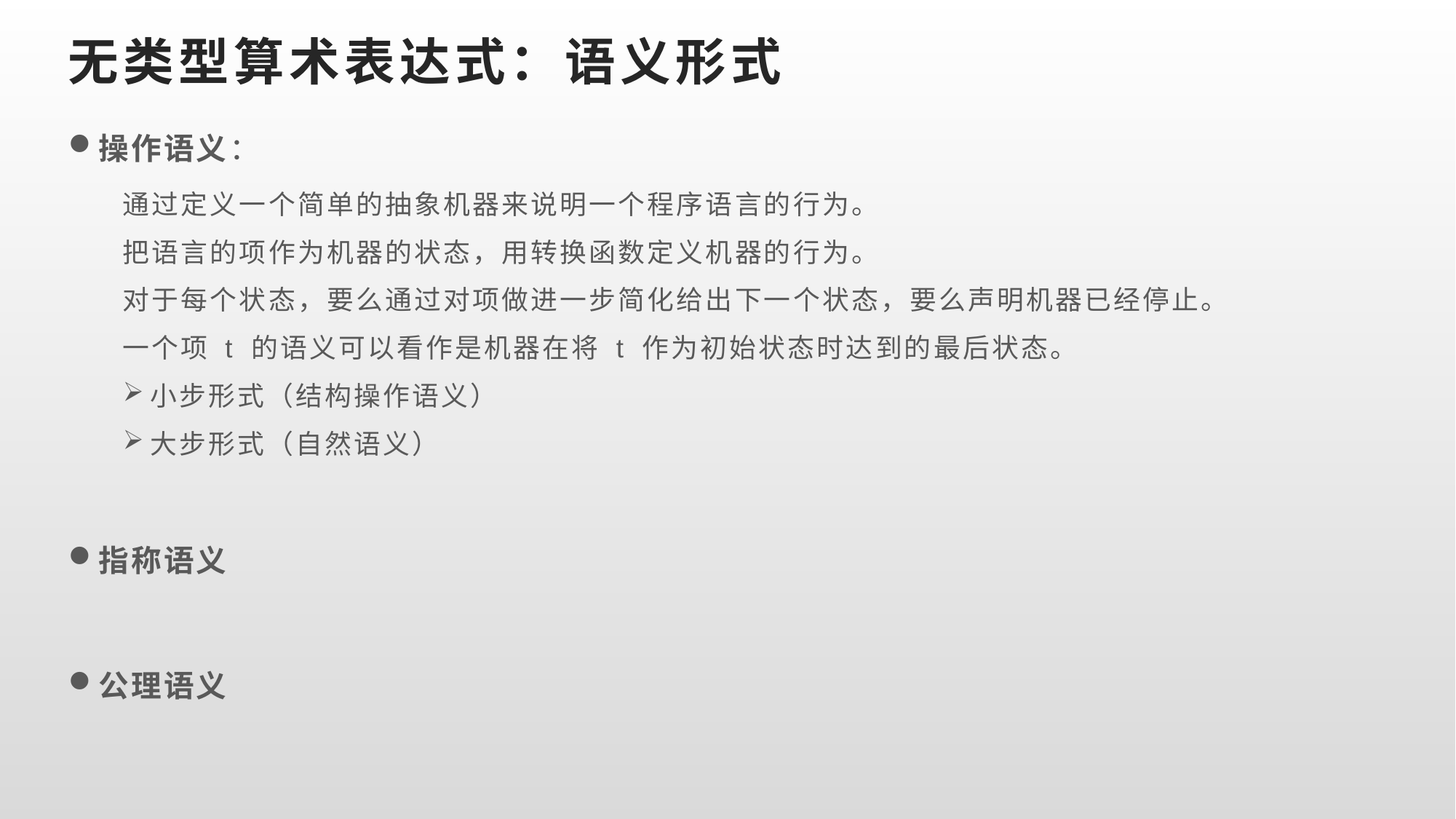

# 无类型算术表达式：语义形式
操作语义：
通过定义一个简单的抽象机器来说明一个程序语言的行为。
把语言的项作为机器的状态，用转换函数定义机器的行为。
对于每个状态，要么通过对项做进一步简化给出下一个状态，要么声明机器已经停止。
一个项 t 的语义可以看作是机器在将 t 作为初始状态时达到的最后状态。
小步形式（结构操作语义）
大步形式（自然语义）

指称语义

公理语义